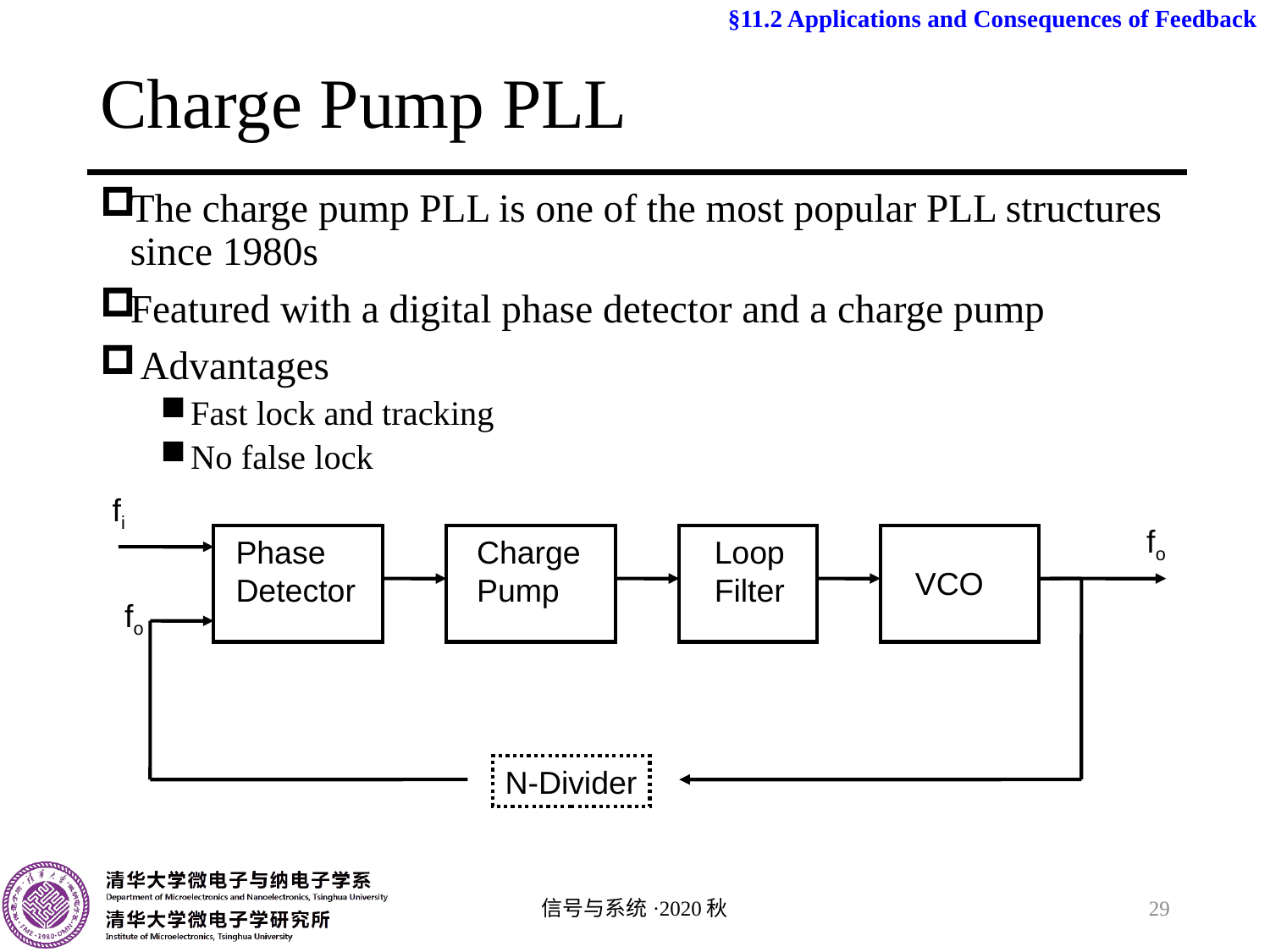

§11.2 Applications and Consequences of Feedback
# Charge Pump PLL
The charge pump PLL is one of the most popular PLL structures since 1980s
Featured with a digital phase detector and a charge pump
 Advantages
Fast lock and tracking
No false lock

fi
fo
Phase
Detector

Charge
Pump

Loop
Filter

VCO

fo

N-Divider

信号与系统·2020秋
29